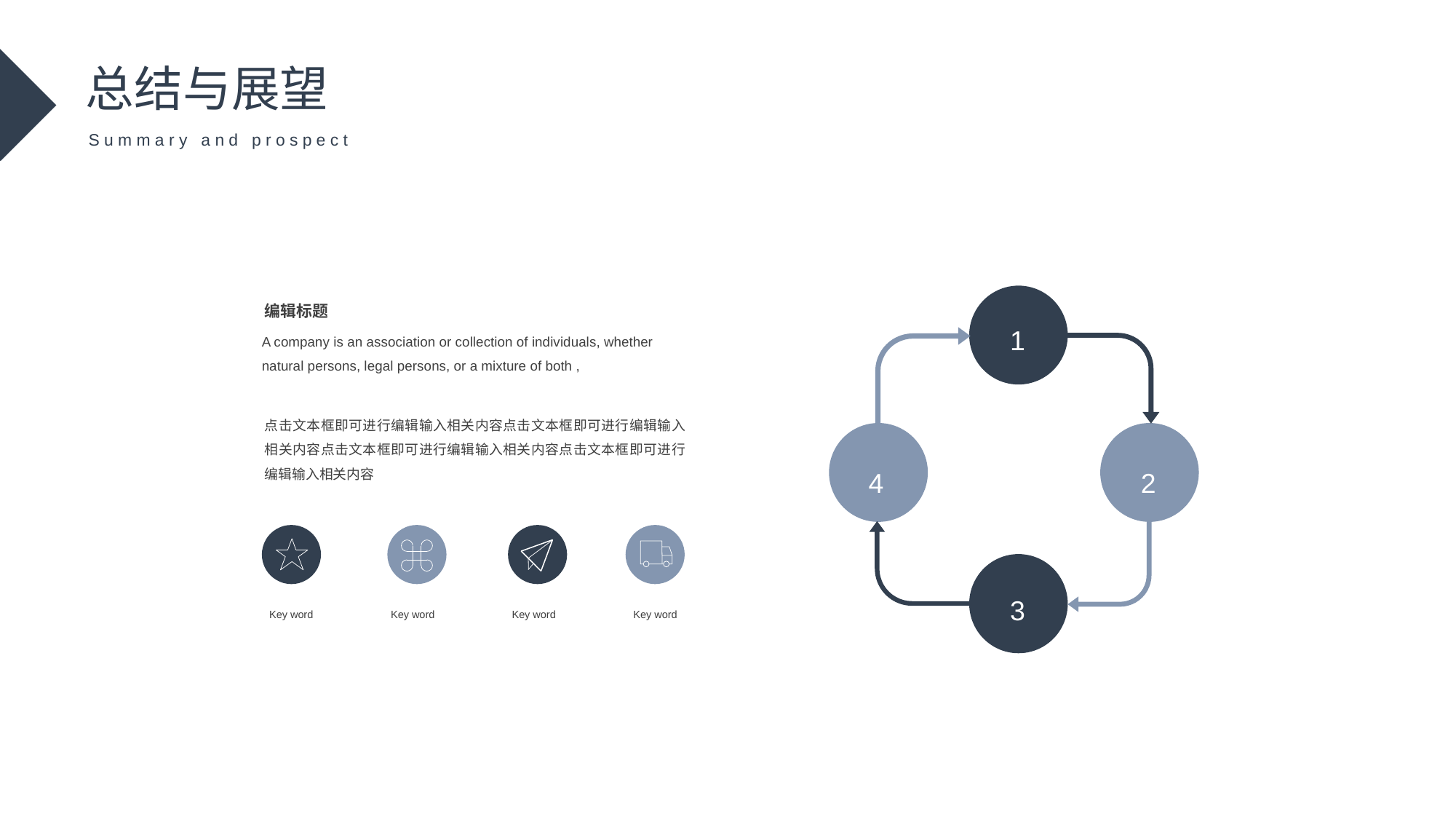

总结与展望

Summary and prospect

1

4
2

3
编辑标题
A company is an association or collection of individuals, whether natural persons, legal persons, or a mixture of both ,
点击文本框即可进行编辑输入相关内容点击文本框即可进行编辑输入相关内容点击文本框即可进行编辑输入相关内容点击文本框即可进行编辑输入相关内容

Key word
Key word
Key word
Key word